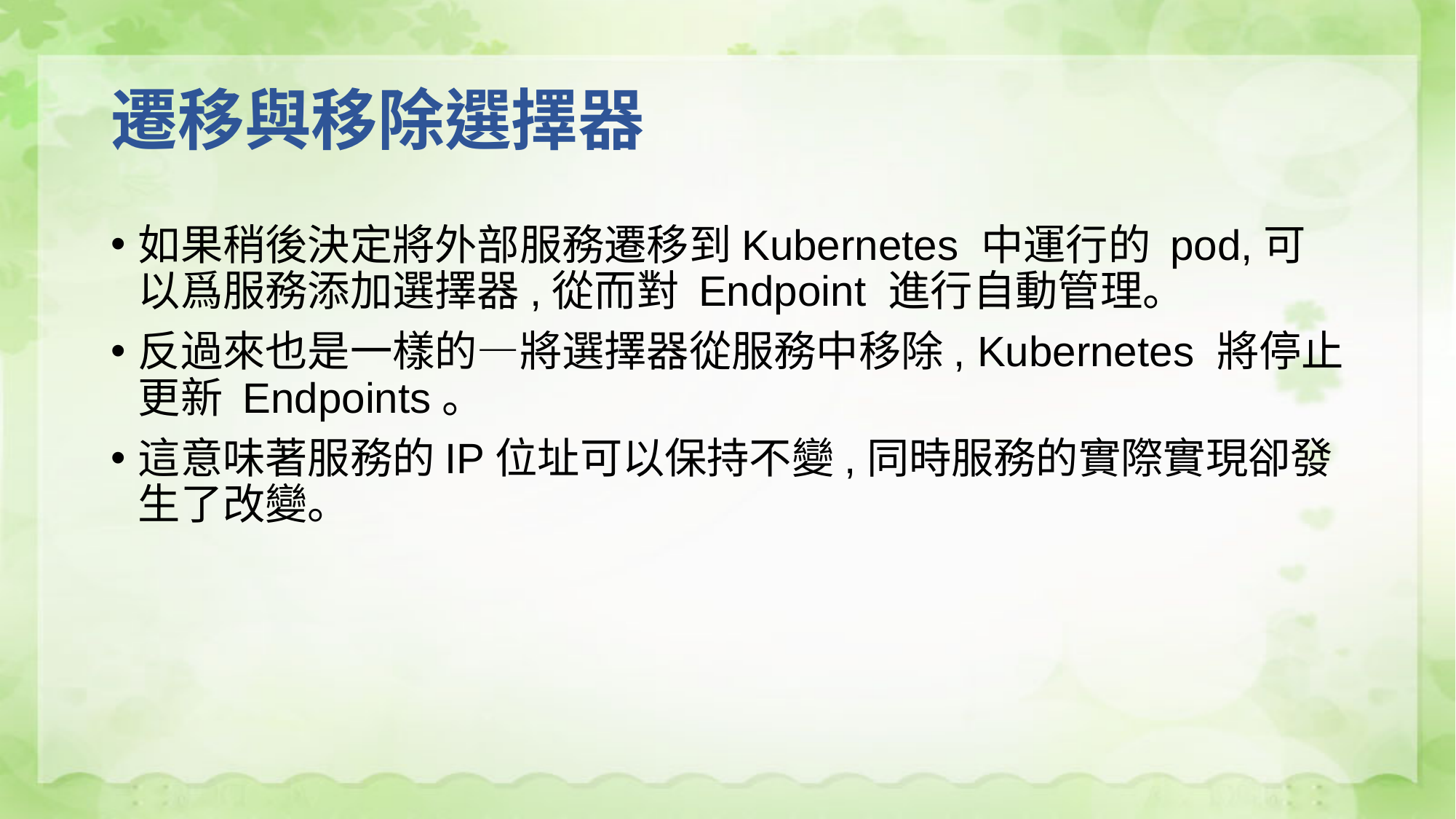

# 遷移與移除選擇器
如果稍後決定將外部服務遷移到Kubernetes 中運行的 pod,可以爲服務添加選擇器,從而對 Endpoint 進行自動管理。
反過來也是一樣的—將選擇器從服務中移除, Kubernetes 將停止更新 Endpoints。
這意味著服務的IP位址可以保持不變,同時服務的實際實現卻發生了改變。